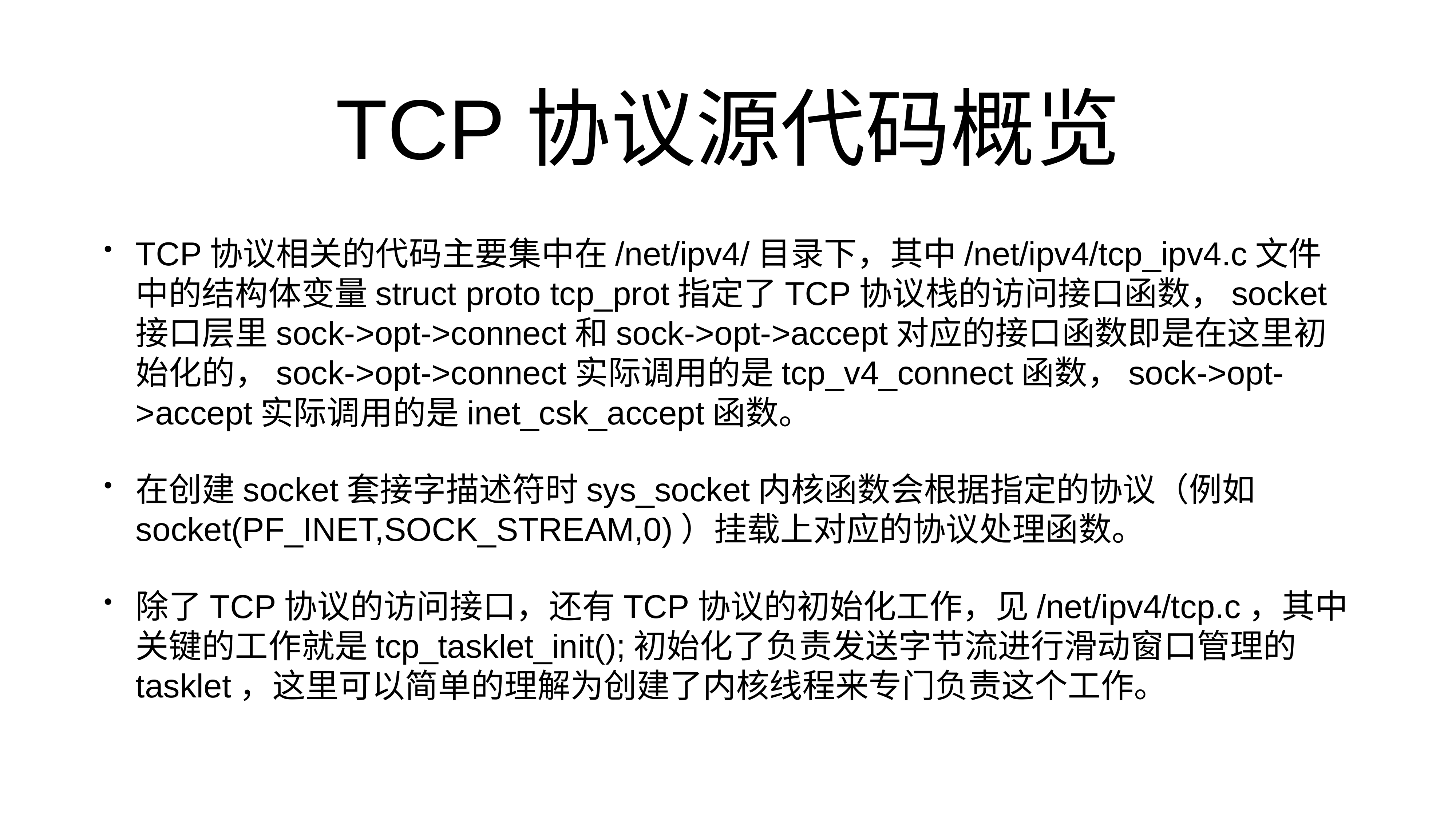

# TCP协议源代码概览
TCP协议相关的代码主要集中在/net/ipv4/目录下，其中/net/ipv4/tcp_ipv4.c文件中的结构体变量struct proto tcp_prot指定了TCP协议栈的访问接口函数，socket接口层里sock->opt->connect和sock->opt->accept对应的接口函数即是在这里初始化的，sock->opt->connect实际调用的是tcp_v4_connect函数，sock->opt->accept实际调用的是inet_csk_accept函数。
在创建socket套接字描述符时sys_socket内核函数会根据指定的协议（例如socket(PF_INET,SOCK_STREAM,0)）挂载上对应的协议处理函数。
除了TCP协议的访问接口，还有TCP协议的初始化工作，见/net/ipv4/tcp.c，其中关键的工作就是tcp_tasklet_init();初始化了负责发送字节流进行滑动窗口管理的tasklet，这里可以简单的理解为创建了内核线程来专门负责这个工作。